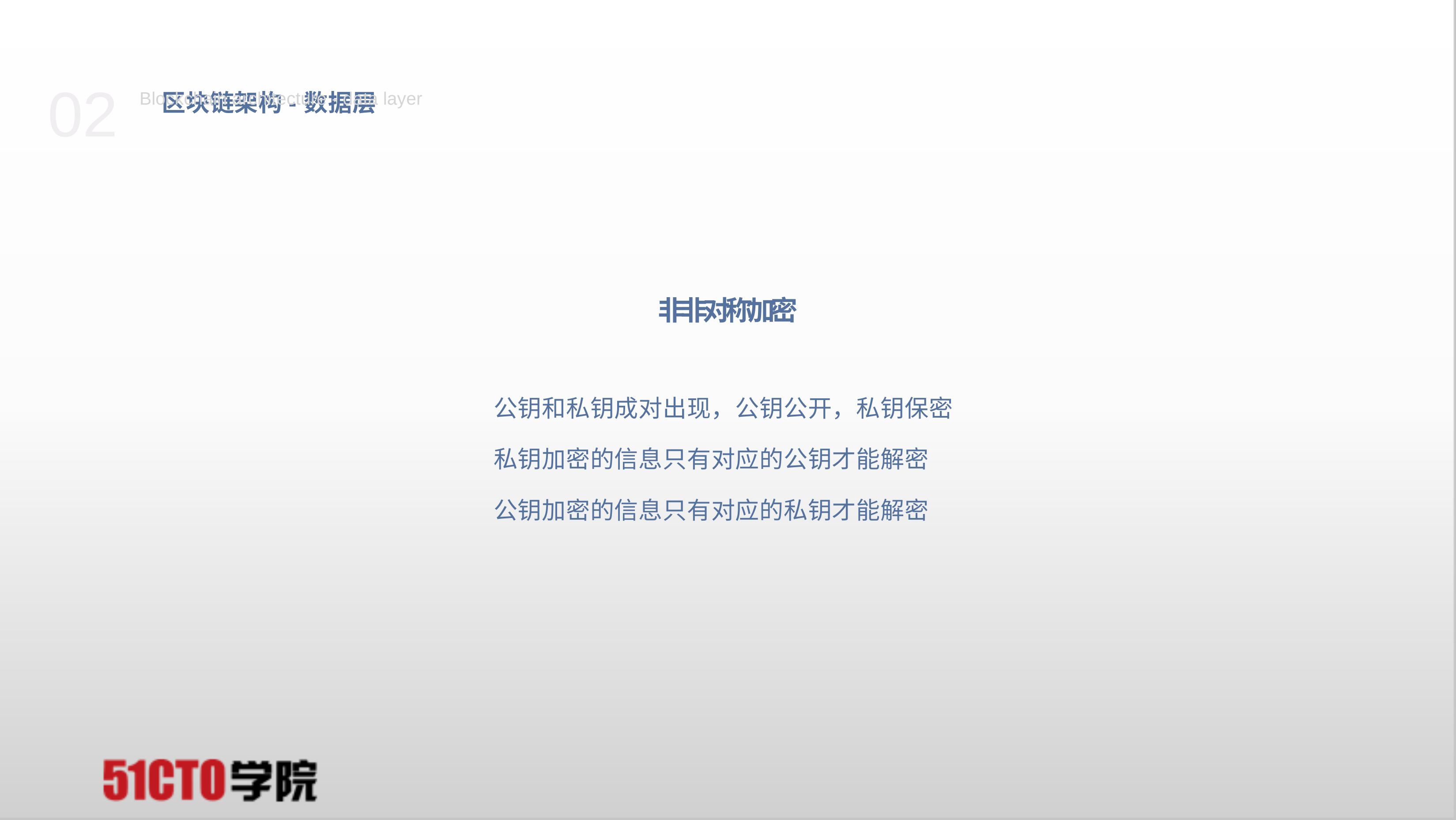

# 02 区块链架构-数据层
Blockchain architecture - data layer
⾮非对称加密

公钥和私钥成对出现，公钥公开，私钥保密 私钥加密的信息只有对应的公钥才能解密 公钥加密的信息只有对应的私钥才能解密